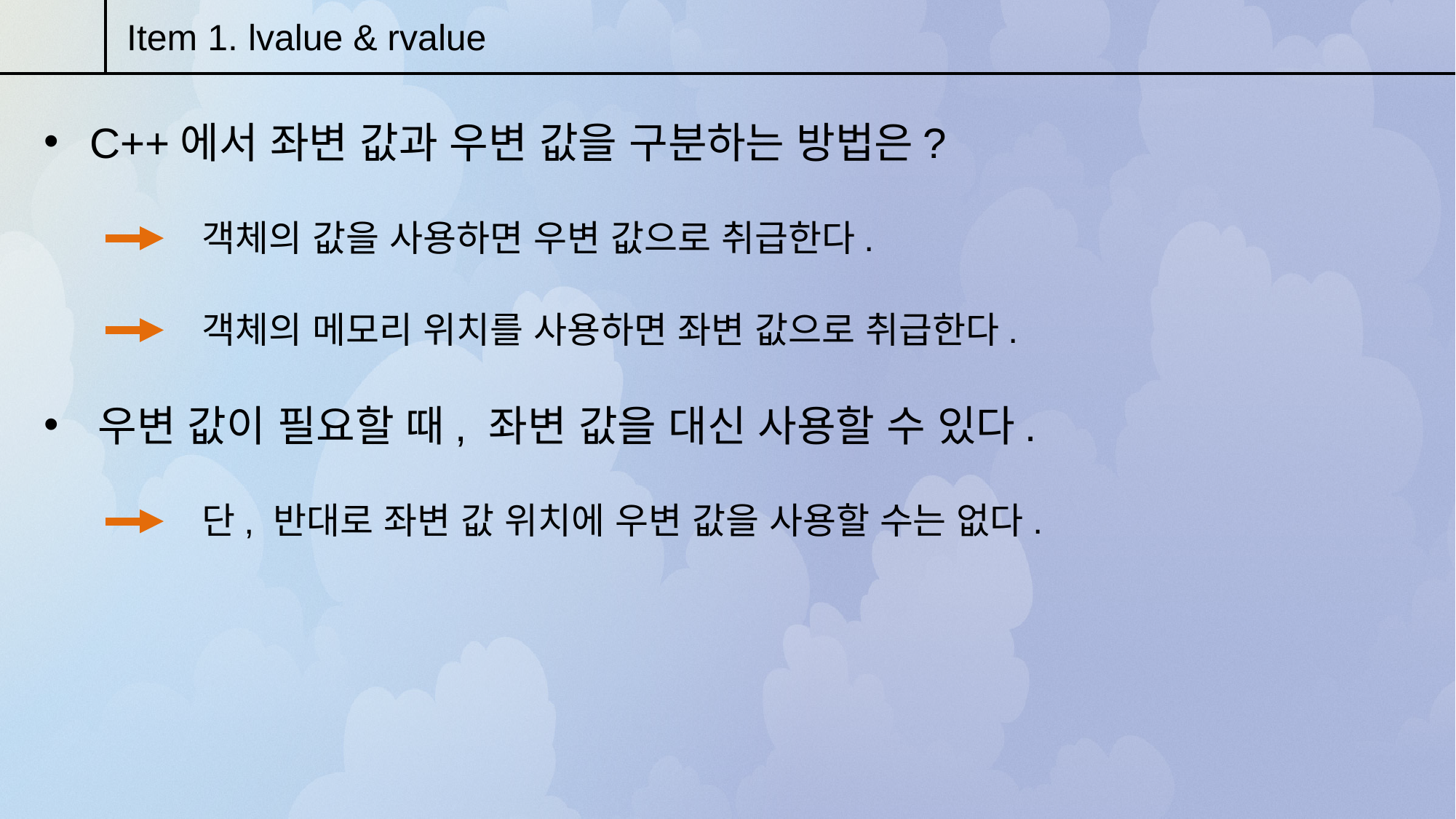

Item 1. lvalue & rvalue
 C++에서 좌변 값과 우변 값을 구분하는 방법은?
객체의 값을 사용하면 우변 값으로 취급한다.
객체의 메모리 위치를 사용하면 좌변 값으로 취급한다.
 우변 값이 필요할 때, 좌변 값을 대신 사용할 수 있다.
단, 반대로 좌변 값 위치에 우변 값을 사용할 수는 없다.